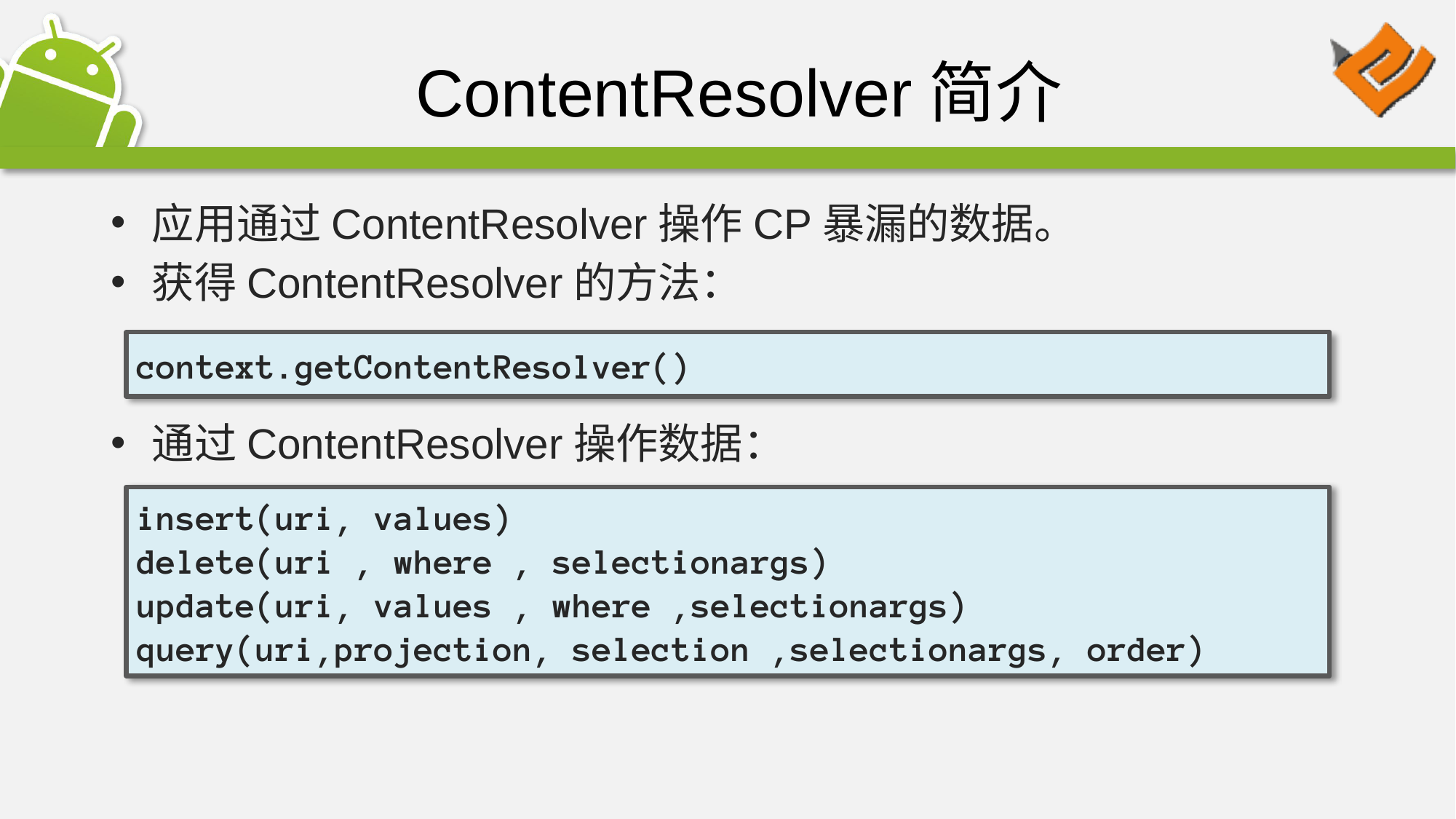

# ContentResolver简介
应用通过ContentResolver操作CP暴漏的数据。
获得ContentResolver的方法：
context.getContentResolver()
通过ContentResolver操作数据：
insert(uri, values)
delete(uri , where , selectionargs)
update(uri, values , where ,selectionargs)
query(uri,projection, selection ,selectionargs, order)